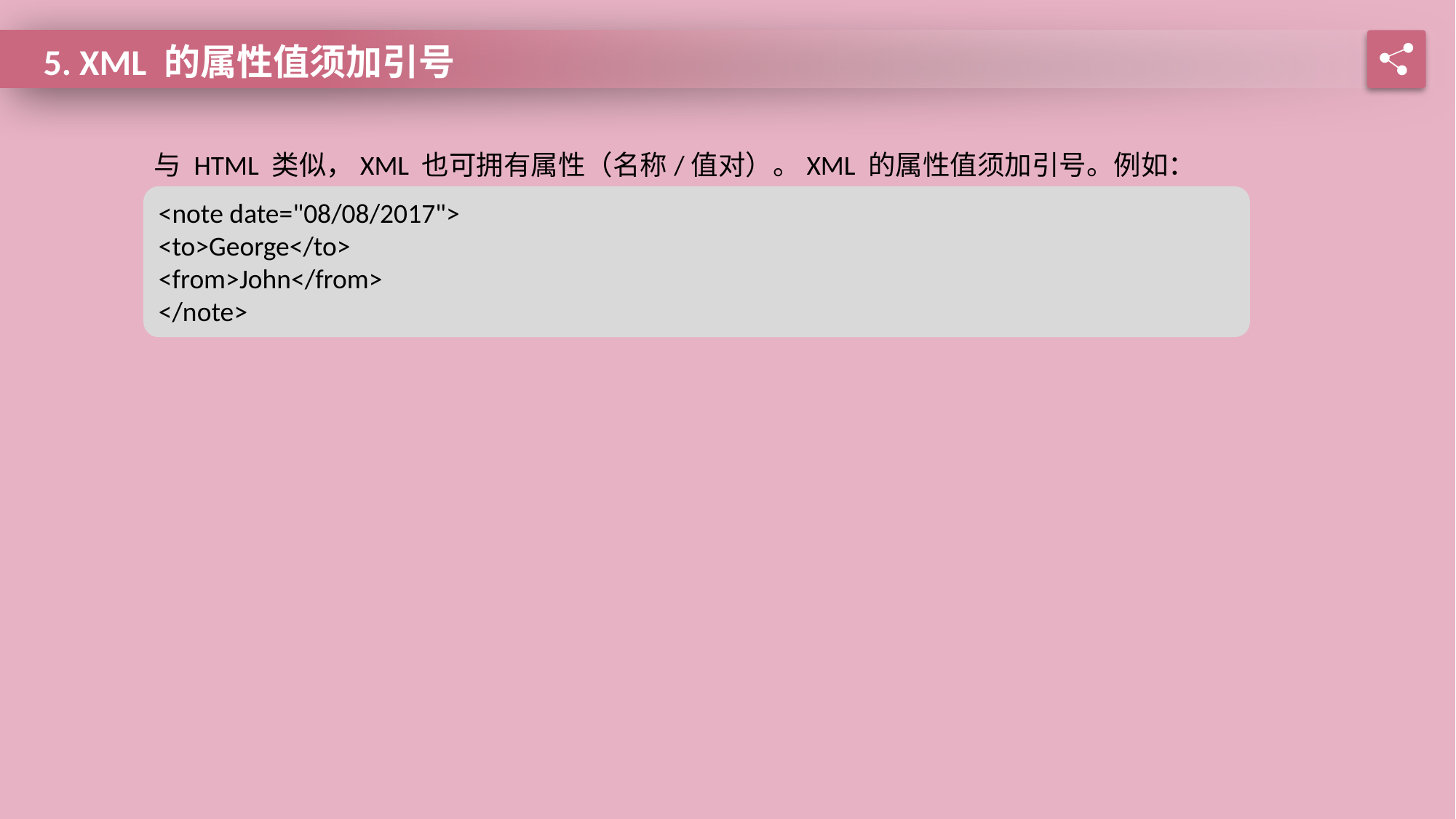

5. XML 的属性值须加引号
与 HTML 类似，XML 也可拥有属性（名称/值对）。XML 的属性值须加引号。例如：
<note date="08/08/2017">
<to>George</to>
<from>John</from>
</note>